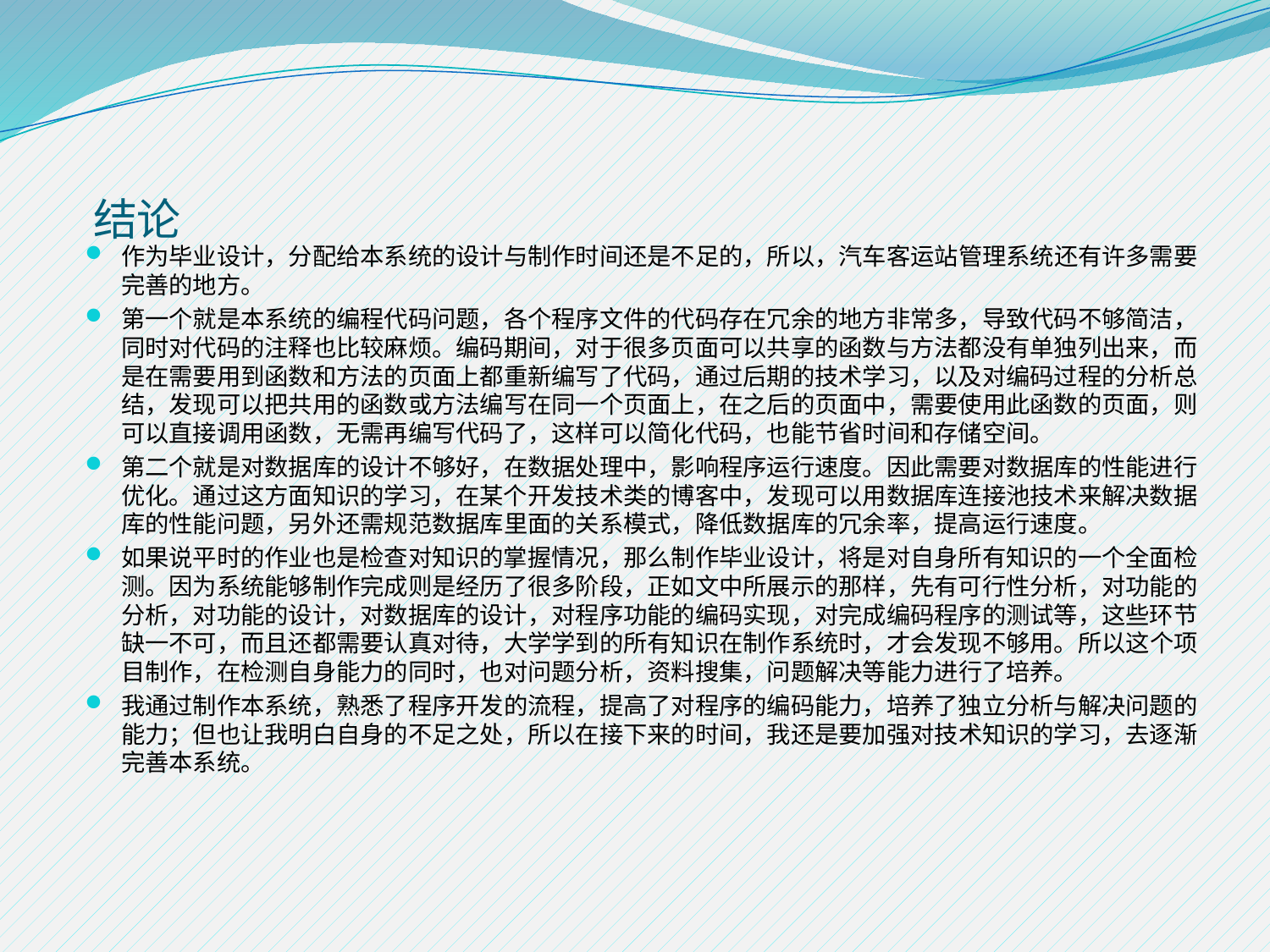

# 结论
作为毕业设计，分配给本系统的设计与制作时间还是不足的，所以，汽车客运站管理系统还有许多需要完善的地方。
第一个就是本系统的编程代码问题，各个程序文件的代码存在冗余的地方非常多，导致代码不够简洁，同时对代码的注释也比较麻烦。编码期间，对于很多页面可以共享的函数与方法都没有单独列出来，而是在需要用到函数和方法的页面上都重新编写了代码，通过后期的技术学习，以及对编码过程的分析总结，发现可以把共用的函数或方法编写在同一个页面上，在之后的页面中，需要使用此函数的页面，则可以直接调用函数，无需再编写代码了，这样可以简化代码，也能节省时间和存储空间。
第二个就是对数据库的设计不够好，在数据处理中，影响程序运行速度。因此需要对数据库的性能进行优化。通过这方面知识的学习，在某个开发技术类的博客中，发现可以用数据库连接池技术来解决数据库的性能问题，另外还需规范数据库里面的关系模式，降低数据库的冗余率，提高运行速度。
如果说平时的作业也是检查对知识的掌握情况，那么制作毕业设计，将是对自身所有知识的一个全面检测。因为系统能够制作完成则是经历了很多阶段，正如文中所展示的那样，先有可行性分析，对功能的分析，对功能的设计，对数据库的设计，对程序功能的编码实现，对完成编码程序的测试等，这些环节缺一不可，而且还都需要认真对待，大学学到的所有知识在制作系统时，才会发现不够用。所以这个项目制作，在检测自身能力的同时，也对问题分析，资料搜集，问题解决等能力进行了培养。
我通过制作本系统，熟悉了程序开发的流程，提高了对程序的编码能力，培养了独立分析与解决问题的能力；但也让我明白自身的不足之处，所以在接下来的时间，我还是要加强对技术知识的学习，去逐渐完善本系统。